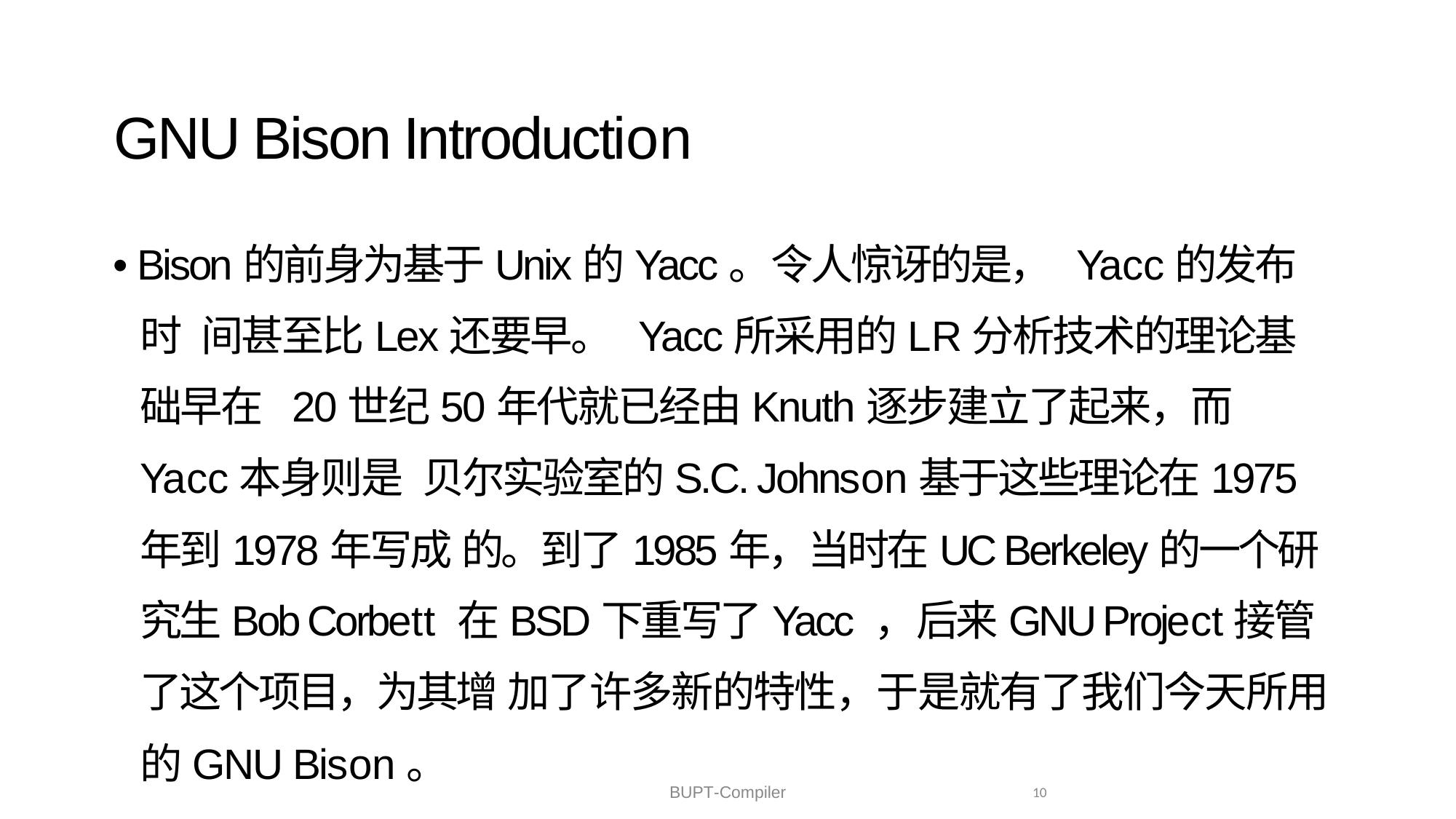

GNU Bison Introduction

• Bison的前身为基于Unix的Yacc。令人惊讶的是，  Yacc的发布时  间甚至比Lex还要早。  Yacc所采用的LR分析技术的理论基础早在  20世纪50年代就已经由Knuth逐步建立了起来，而Yacc本身则是  贝尔实验室的S.C. Johnson基于这些理论在1975年到1978年写成 的。到了1985年，当时在UC Berkeley的一个研究生Bob Corbett 在BSD下重写了Yacc ，后来GNU Project接管了这个项目，为其增 加了许多新的特性，于是就有了我们今天所用的GNU Bison。

BUPT-Compiler                                                     10